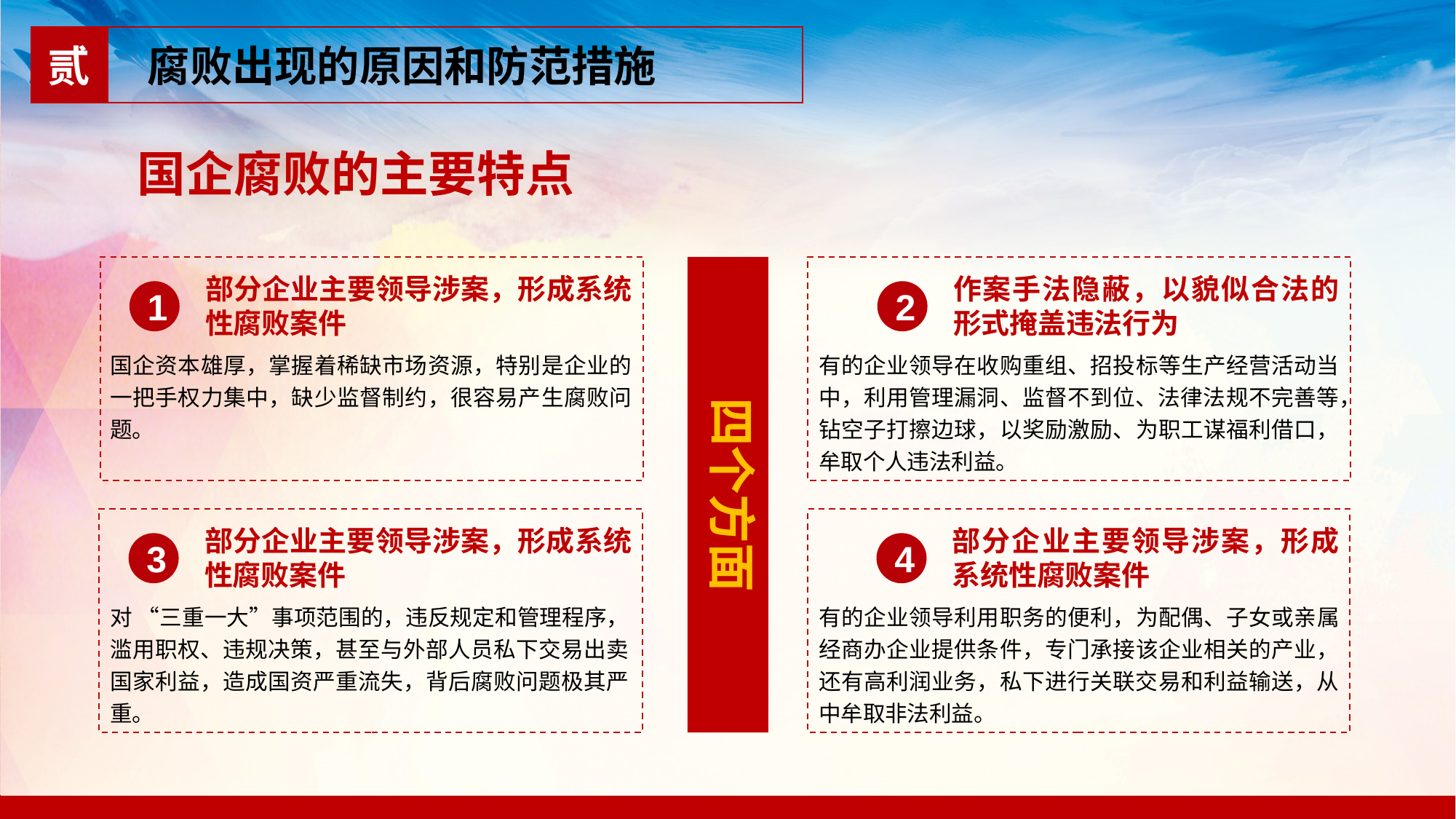

腐败出现的原因和防范措施
贰
国企腐败的主要特点

部分企业主要领导涉案，形成系统性腐败案件
1
国企资本雄厚，掌握着稀缺市场资源，特别是企业的一把手权力集中，缺少监督制约，很容易产生腐败问题。
四个方面

作案手法隐蔽，以貌似合法的形式掩盖违法行为
2
有的企业领导在收购重组、招投标等生产经营活动当中，利用管理漏洞、监督不到位、法律法规不完善等，钻空子打擦边球，以奖励激励、为职工谋福利借口，牟取个人违法利益。

部分企业主要领导涉案，形成系统性腐败案件
4
有的企业领导利用职务的便利，为配偶、子女或亲属经商办企业提供条件，专门承接该企业相关的产业，还有高利润业务，私下进行关联交易和利益输送，从中牟取非法利益。

部分企业主要领导涉案，形成系统性腐败案件
3
对 “三重一大”事项范围的，违反规定和管理程序，滥用职权、违规决策，甚至与外部人员私下交易出卖国家利益，造成国资严重流失，背后腐败问题极其严重。